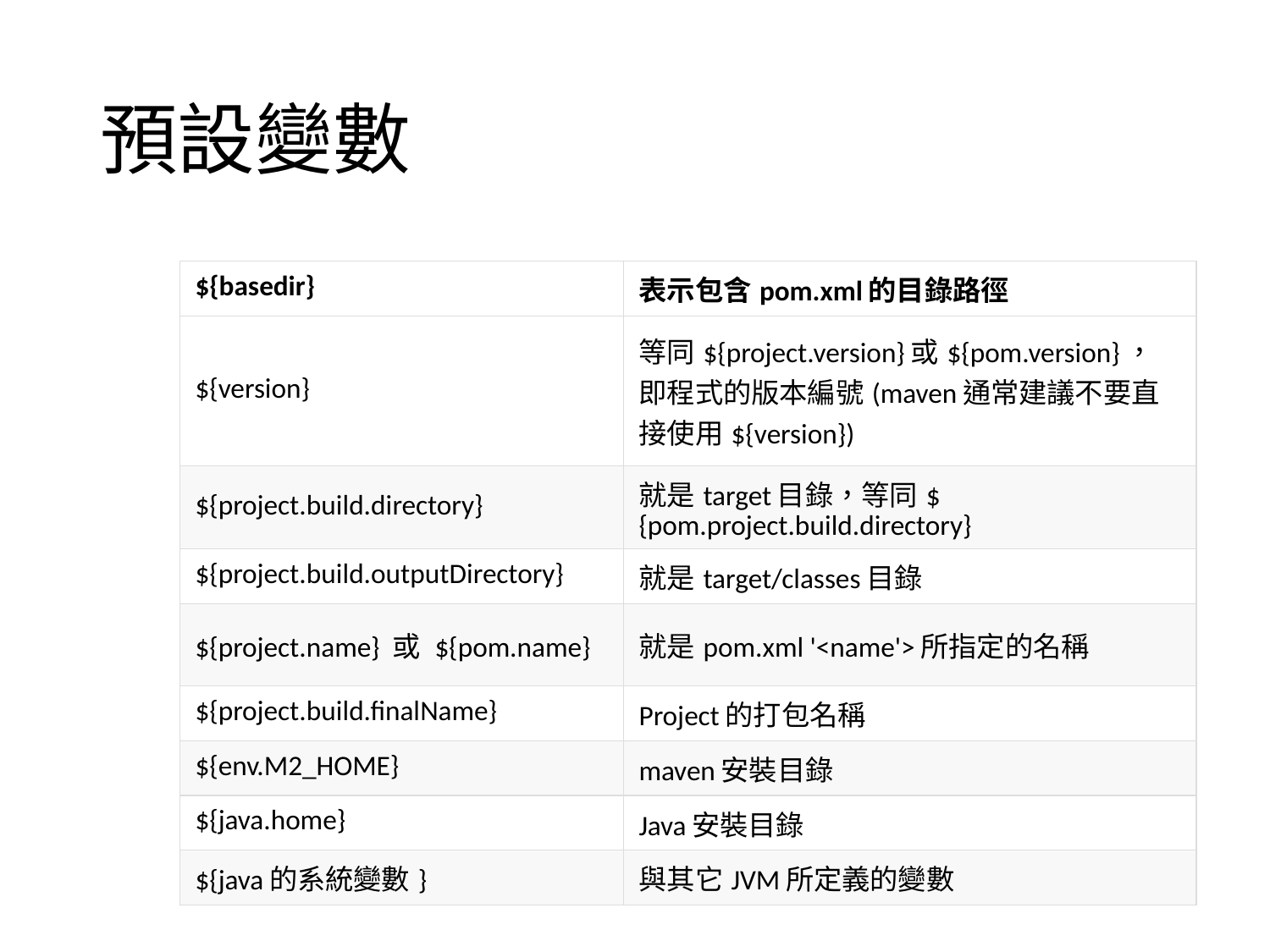

# 預設變數
| ${basedir} | 表示包含pom.xml的目錄路徑 |
| --- | --- |
| ${version} | 等同${project.version}或${pom.version}，即程式的版本編號(maven通常建議不要直接使用${version}) |
| ${project.build.directory} | 就是target目錄，等同${pom.project.build.directory} |
| ${project.build.outputDirectory} | 就是target/classes目錄 |
| ${project.name} 或 ${pom.name} | 就是pom.xml '<name'>所指定的名稱 |
| ${project.build.finalName} | Project的打包名稱 |
| ${env.M2\_HOME} | maven安裝目錄 |
| ${java.home} | Java安裝目錄 |
| ${java的系統變數} | 與其它JVM所定義的變數 |